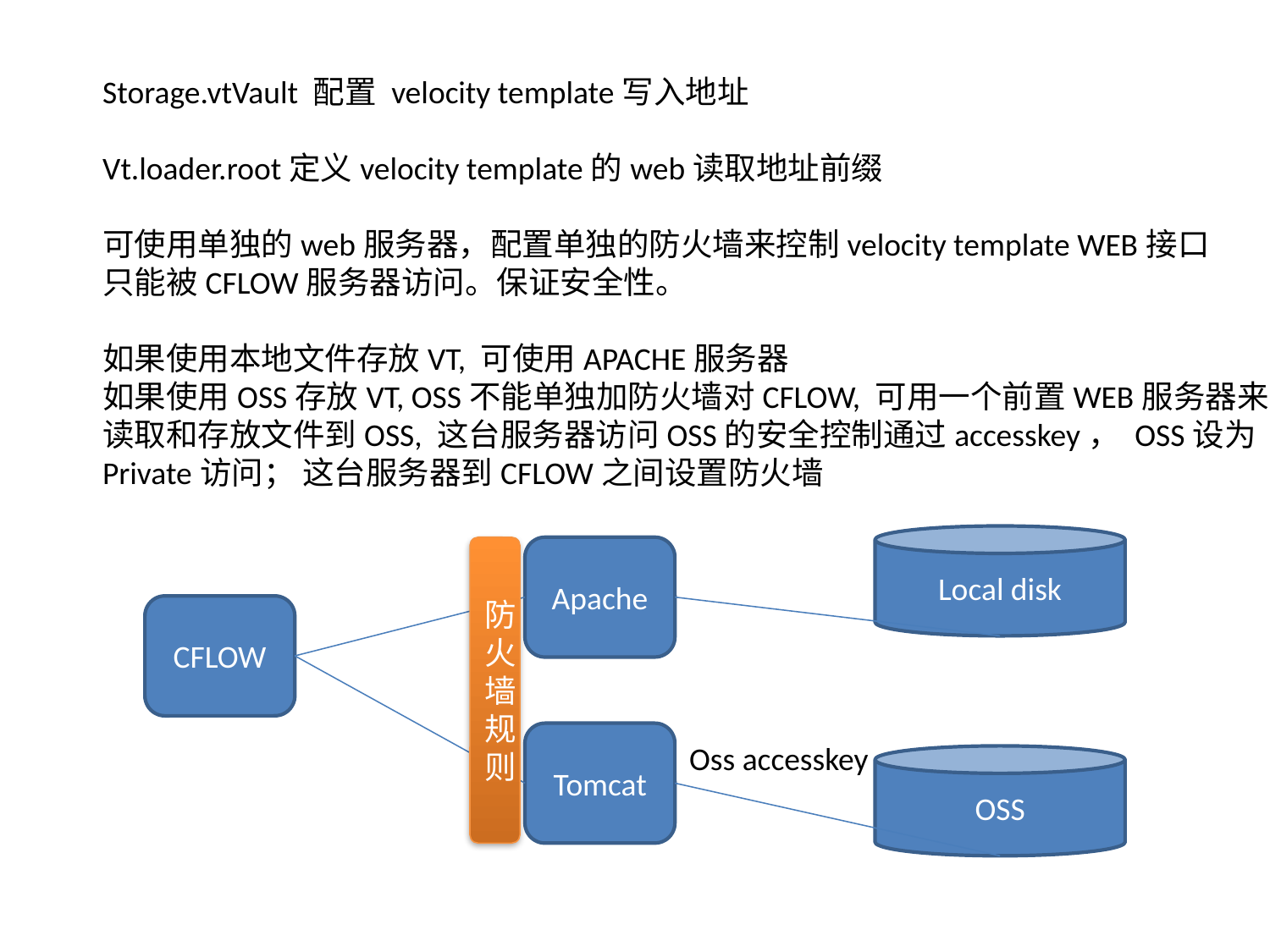

Storage.vtVault 配置 velocity template写入地址

Vt.loader.root定义velocity template的web读取地址前缀

可使用单独的web服务器，配置单独的防火墙来控制velocity template WEB接口
只能被CFLOW服务器访问。保证安全性。

如果使用本地文件存放VT, 可使用APACHE服务器
如果使用OSS存放VT, OSS不能单独加防火墙对CFLOW, 可用一个前置WEB服务器来
读取和存放文件到OSS, 这台服务器访问OSS的安全控制通过accesskey， OSS设为
Private访问； 这台服务器到CFLOW之间设置防火墙
Local disk
防火墙规则
Apache
CFLOW
Tomcat
Oss accesskey
OSS